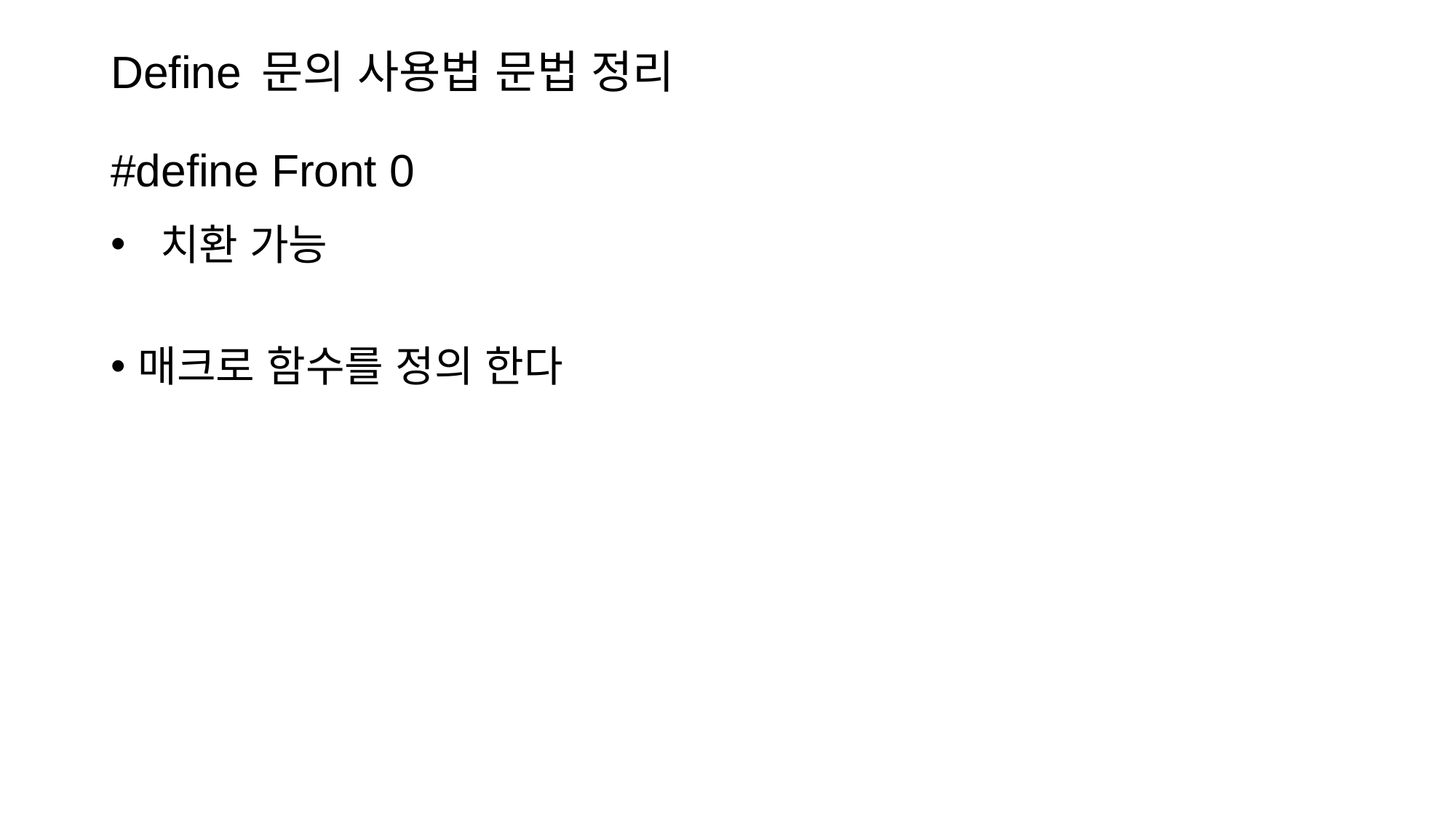

# Define 문의 사용법 문법 정리 #define Front 0
 치환 가능

매크로 함수를 정의 한다